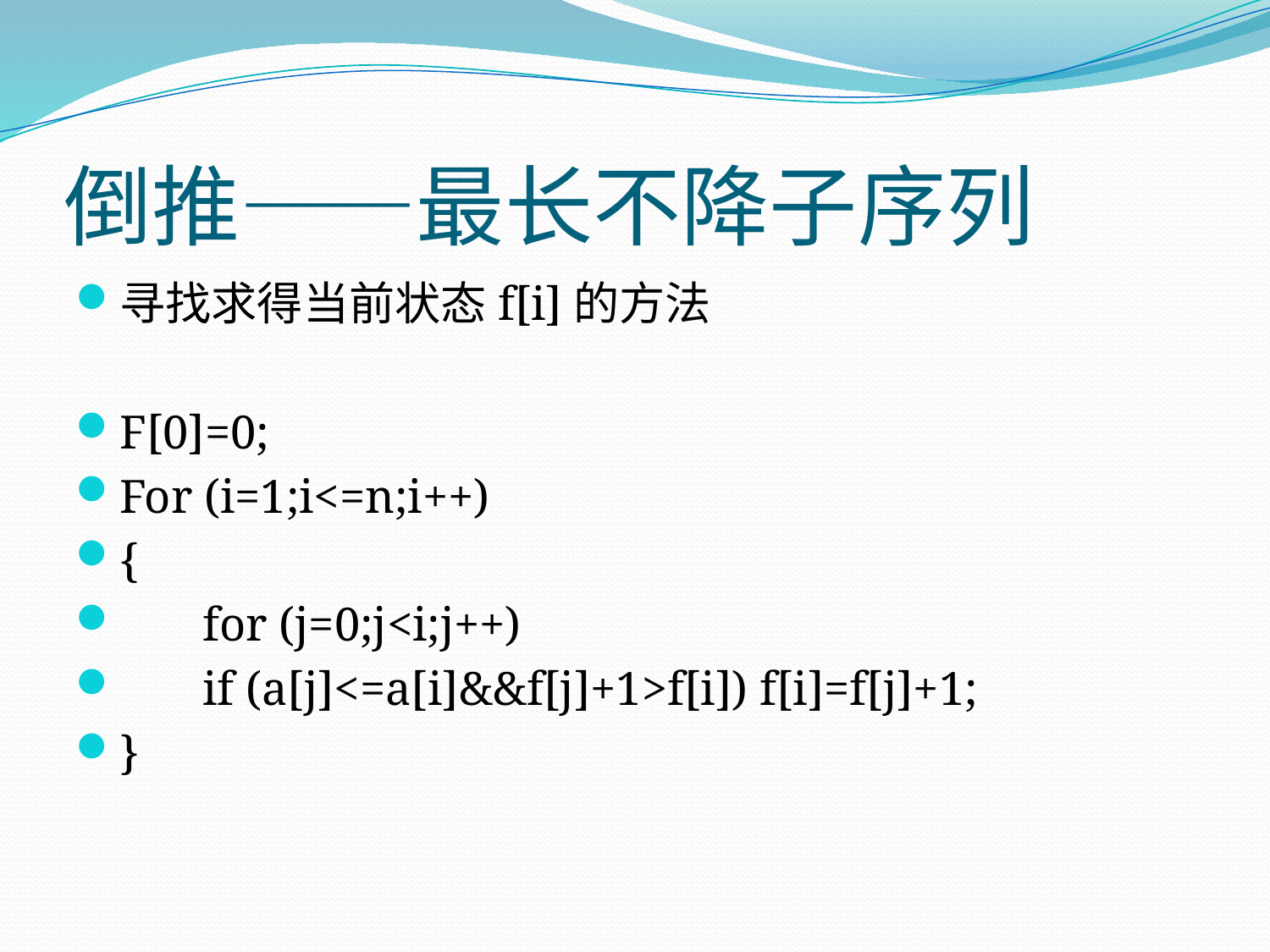

# 倒推——最长不降子序列
寻找求得当前状态f[i]的方法

F[0]=0;
For (i=1;i<=n;i++)
{
       for (j=0;j<i;j++)
       if (a[j]<=a[i]&&f[j]+1>f[i]) f[i]=f[j]+1;
}